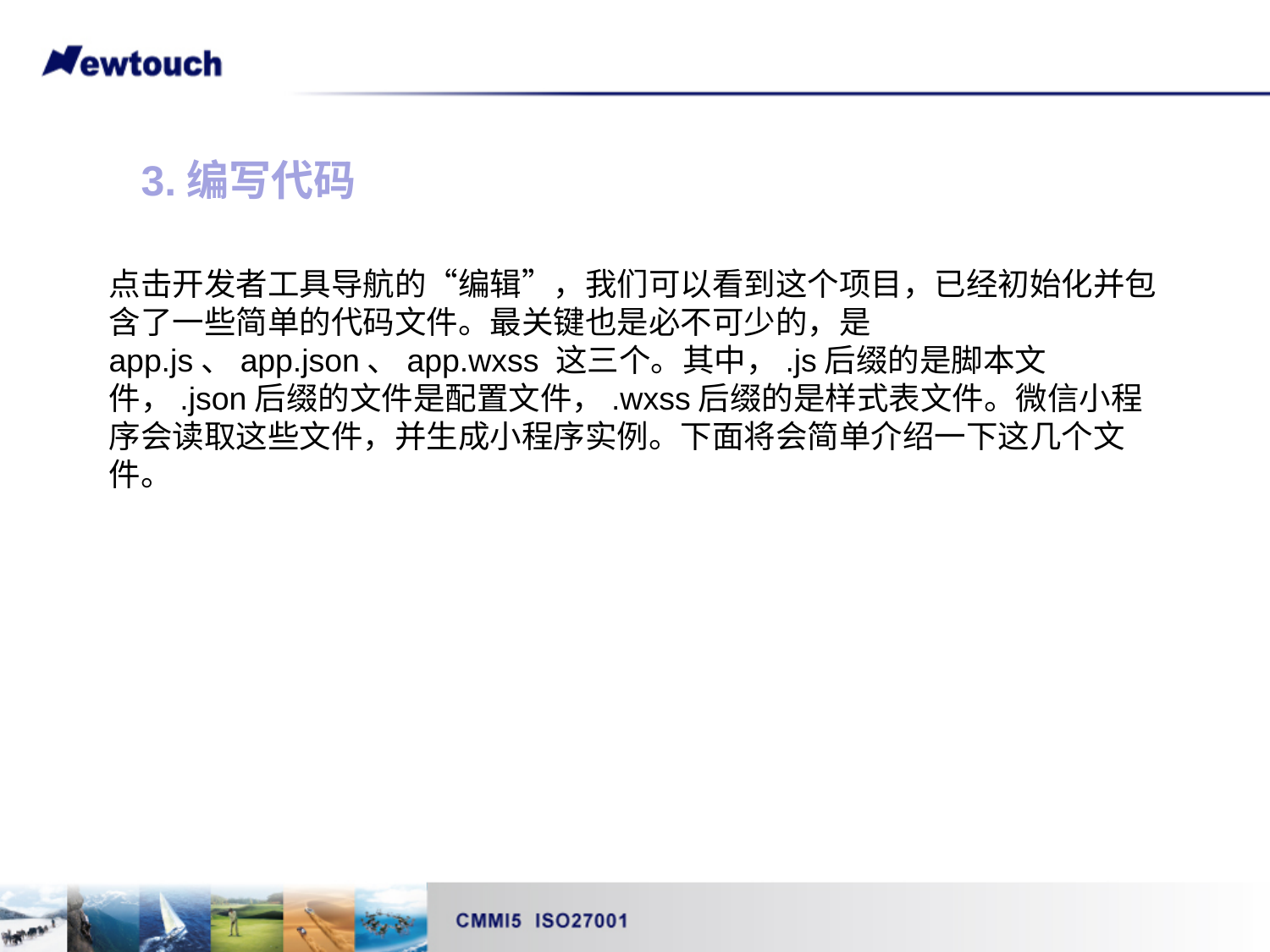

#

3.编写代码

点击开发者工具导航的“编辑”，我们可以看到这个项目，已经初始化并包含了一些简单的代码文件。最关键也是必不可少的，是 app.js、app.json、app.wxss 这三个。其中，.js后缀的是脚本文件，.json后缀的文件是配置文件，.wxss后缀的是样式表文件。微信小程序会读取这些文件，并生成小程序实例。下面将会简单介绍一下这几个文件。
6